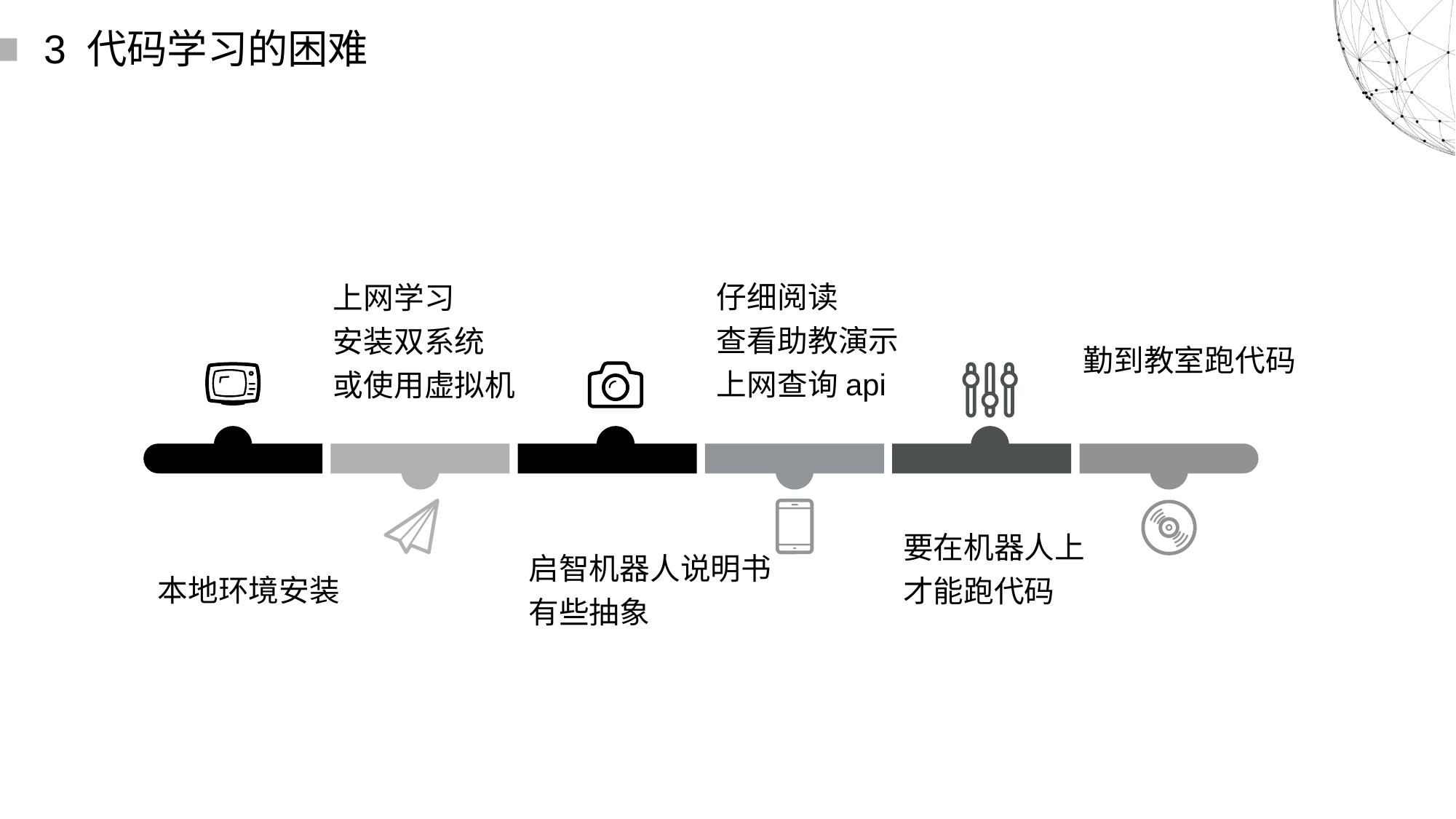

3 代码学习的困难

仔细阅读
查看助教演示
上网查询api
上网学习
安装双系统
或使用虚拟机
勤到教室跑代码

要在机器人上才能跑代码
启智机器人说明书
有些抽象
本地环境安装